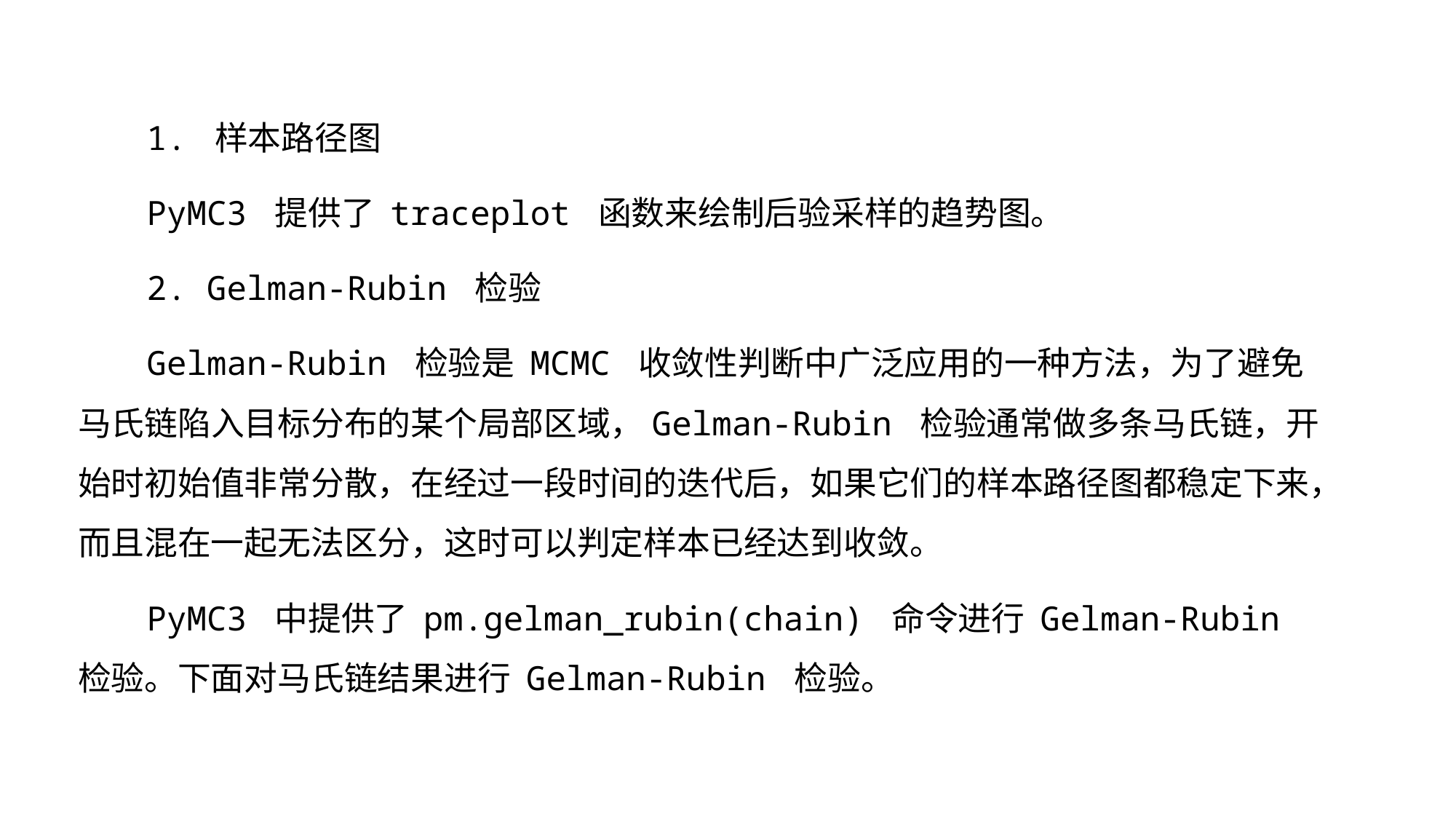

1. 样本路径图
PyMC3 提供了 traceplot 函数来绘制后验采样的趋势图。
2. Gelman-Rubin 检验
Gelman-Rubin 检验是 MCMC 收敛性判断中广泛应用的一种方法，为了避免马氏链陷入目标分布的某个局部区域，Gelman-Rubin 检验通常做多条马氏链，开始时初始值非常分散，在经过一段时间的迭代后，如果它们的样本路径图都稳定下来，而且混在一起无法区分，这时可以判定样本已经达到收敛。
PyMC3 中提供了 pm.gelman_rubin(chain) 命令进行 Gelman-Rubin 检验。下面对马氏链结果进行 Gelman-Rubin 检验。